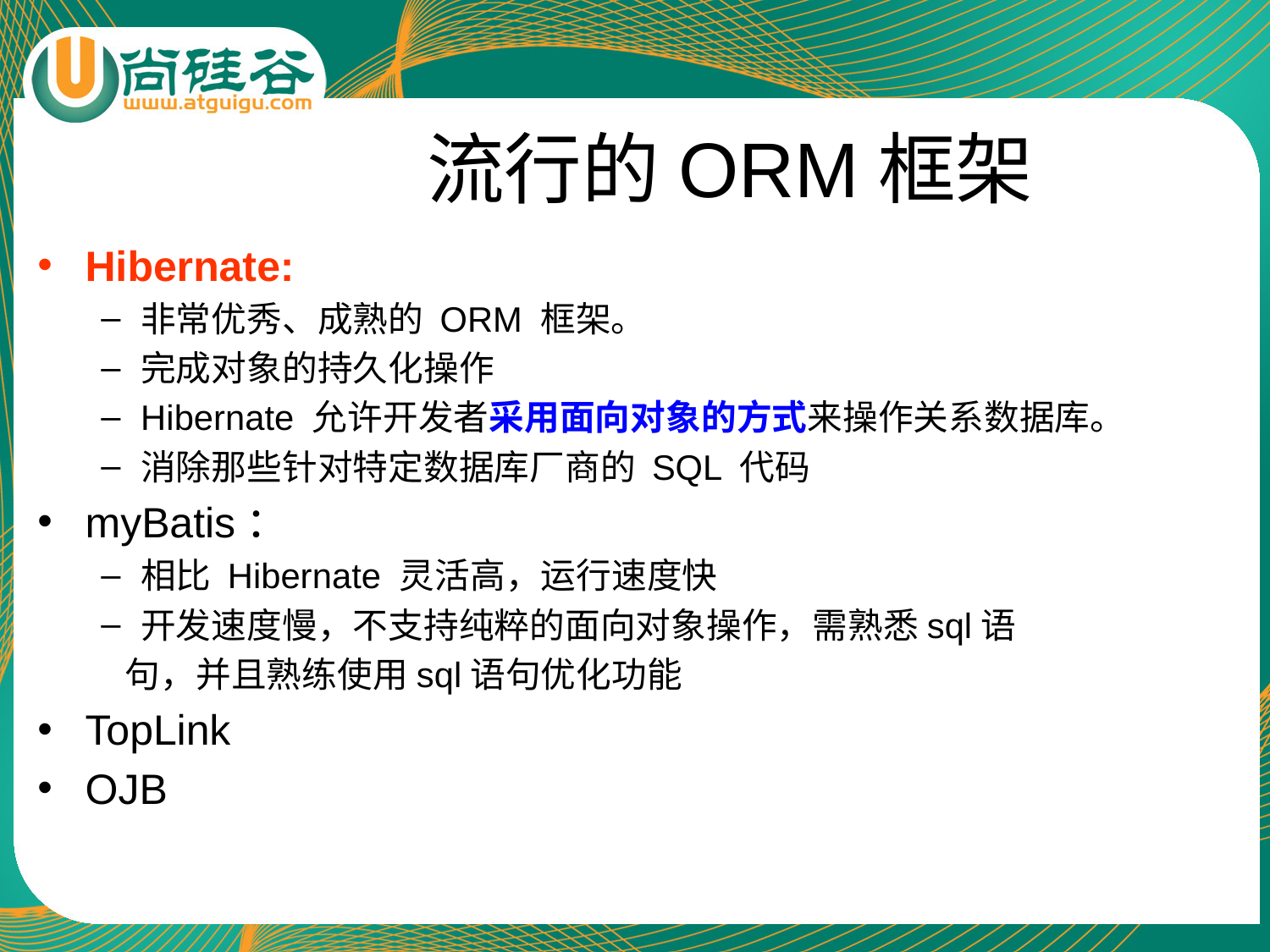

# 流行的ORM框架
Hibernate:
非常优秀、成熟的 ORM 框架。
完成对象的持久化操作
Hibernate 允许开发者采用面向对象的方式来操作关系数据库。
消除那些针对特定数据库厂商的 SQL 代码
myBatis：
相比 Hibernate 灵活高，运行速度快
开发速度慢，不支持纯粹的面向对象操作，需熟悉sql语
  句，并且熟练使用sql语句优化功能
TopLink
OJB